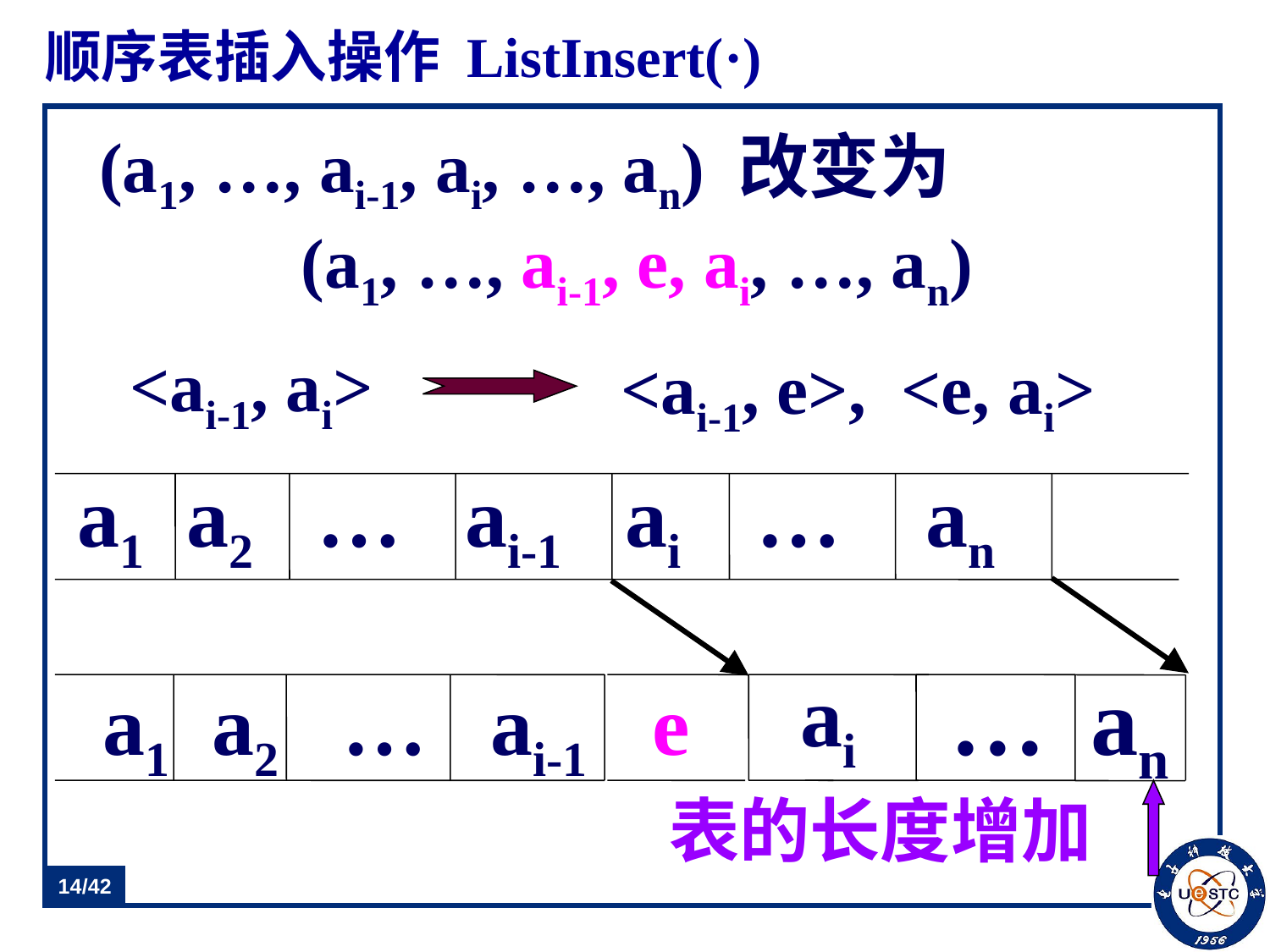

# 顺序表插入操作 ListInsert(·)
 (a1, …, ai-1, ai, …, an) 改变为
(a1, …, ai-1, e, ai, …, an)
<ai-1, ai>
<ai-1, e>,  <e, ai>

a1  a2   …   ai-1   ai    …    an

…

a1  a2   …   ai-1

an

ai

 e

表的长度增加

14/42